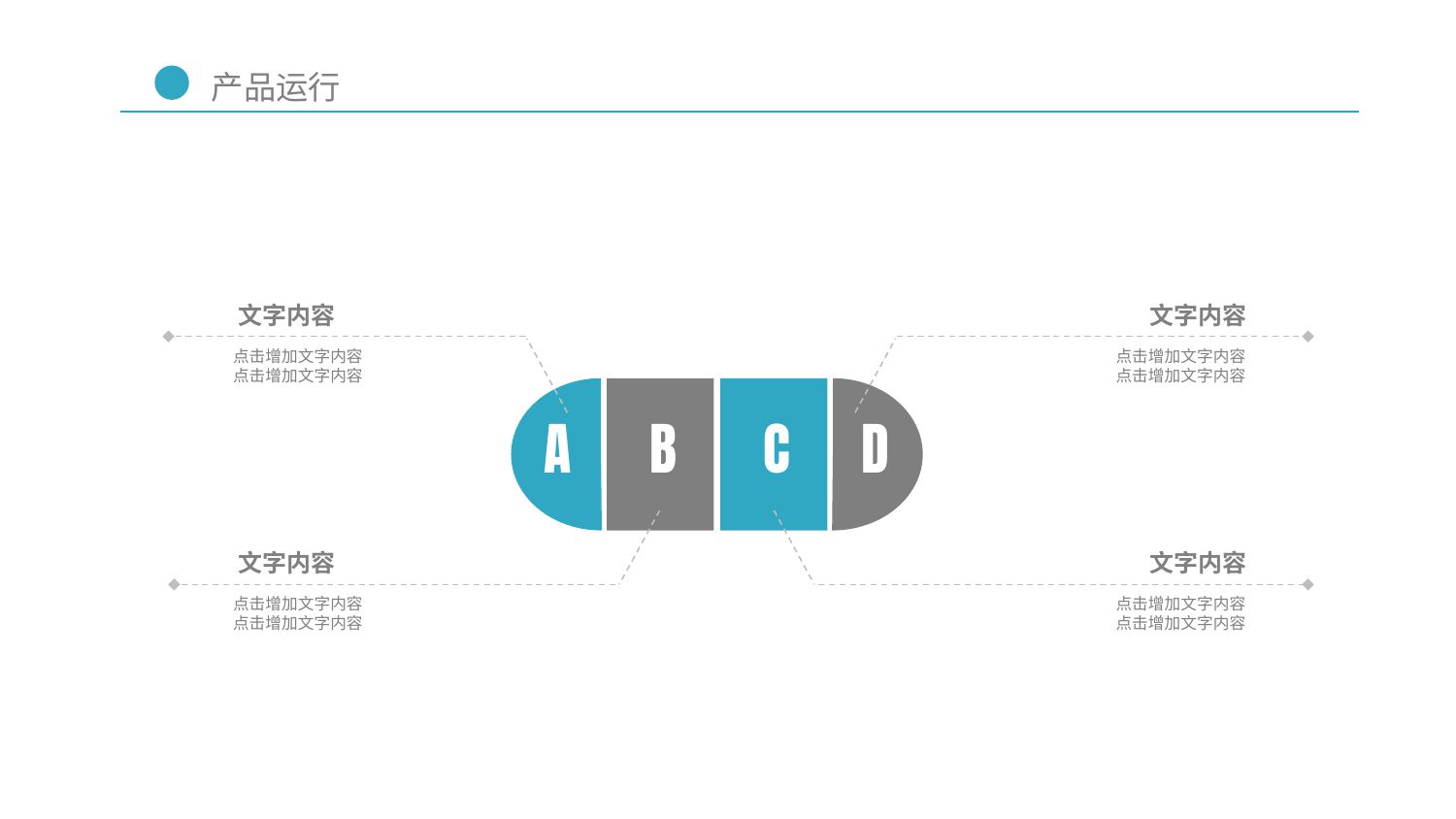

文字内容
文字内容
点击增加文字内容
点击增加文字内容
点击增加文字内容
点击增加文字内容
A
B
C
D
文字内容
文字内容
点击增加文字内容
点击增加文字内容
点击增加文字内容
点击增加文字内容